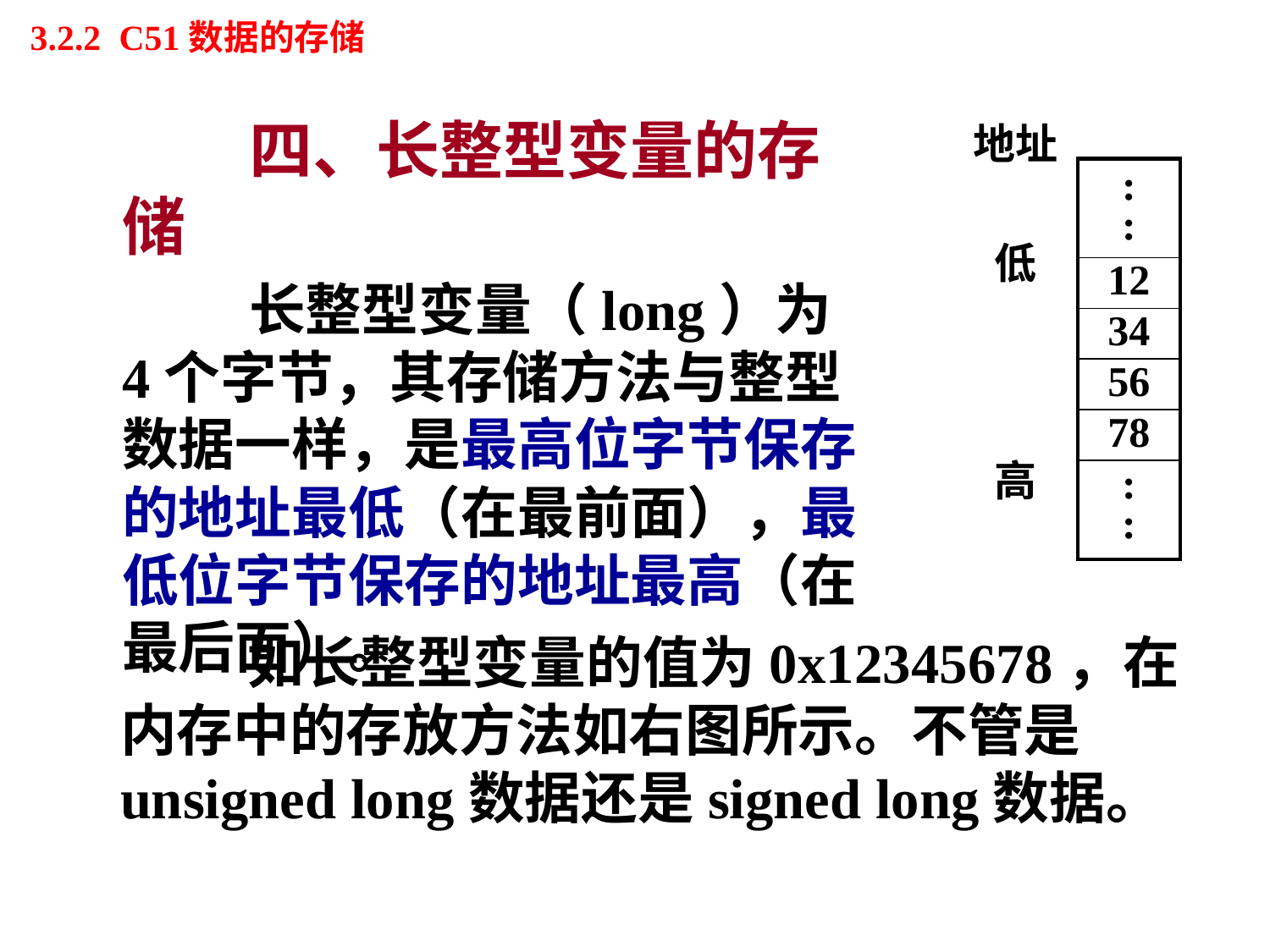

# 3.2.2  C51数据的存储
		四、长整型变量的存储
		长整型变量（long）为4个字节，其存储方法与整型数据一样，是最高位字节保存的地址最低（在最前面），最低位字节保存的地址最高（在最后面）。
地址

低

高
| : : |
| --- |
| 12 |
| 34 |
| 56 |
| 78 |
| : : |
		如长整型变量的值为0x12345678，在内存中的存放方法如右图所示。不管是unsigned long数据还是signed long数据。